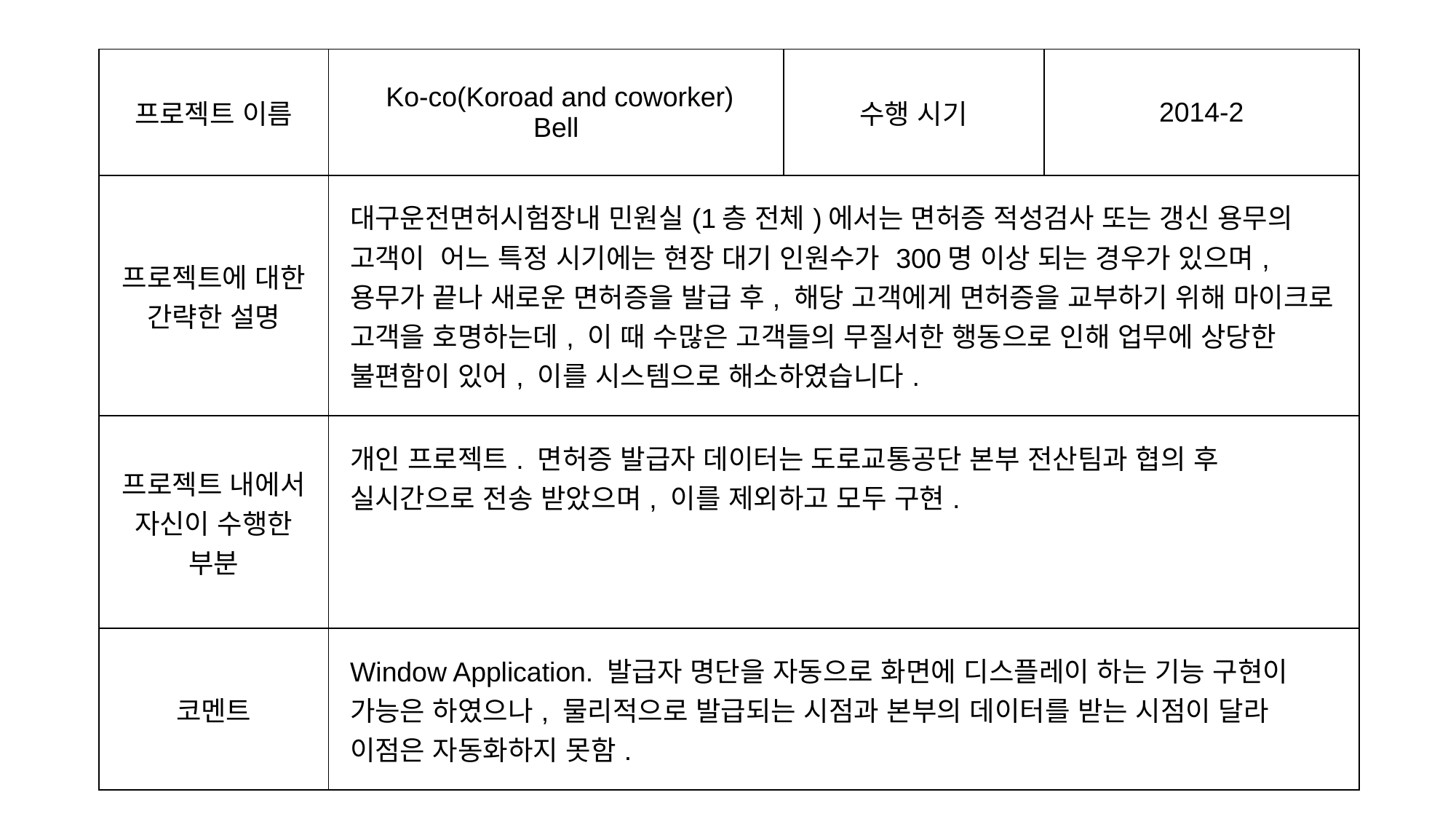

| 프로젝트 이름 | Ko-co(Koroad and coworker) Bell | 수행 시기 | 2014-2 |
| --- | --- | --- | --- |
| 프로젝트에 대한 간략한 설명 | 대구운전면허시험장내 민원실(1층 전체)에서는 면허증 적성검사 또는 갱신 용무의 고객이 어느 특정 시기에는 현장 대기 인원수가 300명 이상 되는 경우가 있으며, 용무가 끝나 새로운 면허증을 발급 후, 해당 고객에게 면허증을 교부하기 위해 마이크로 고객을 호명하는데, 이 때 수많은 고객들의 무질서한 행동으로 인해 업무에 상당한 불편함이 있어, 이를 시스템으로 해소하였습니다. |  |  |
| 프로젝트 내에서 자신이 수행한 부분 | 개인 프로젝트. 면허증 발급자 데이터는 도로교통공단 본부 전산팀과 협의 후 실시간으로 전송 받았으며, 이를 제외하고 모두 구현. |  |  |
| 코멘트 | Window Application. 발급자 명단을 자동으로 화면에 디스플레이 하는 기능 구현이 가능은 하였으나, 물리적으로 발급되는 시점과 본부의 데이터를 받는 시점이 달라 이점은 자동화하지 못함. |  |  |